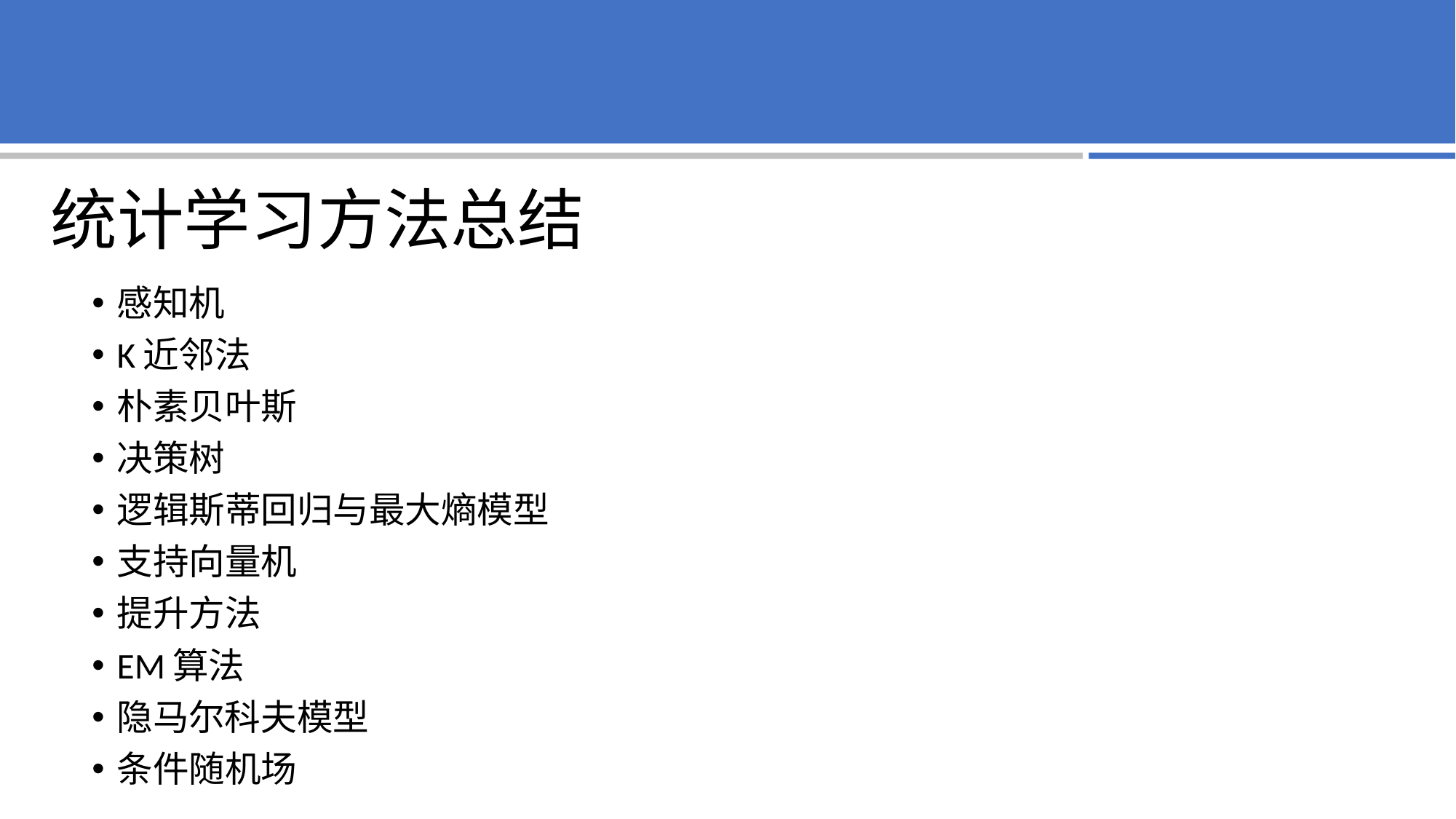

# 统计学习方法总结
感知机
K近邻法
朴素贝叶斯
决策树
逻辑斯蒂回归与最大熵模型
支持向量机
提升方法
EM算法
隐马尔科夫模型
条件随机场